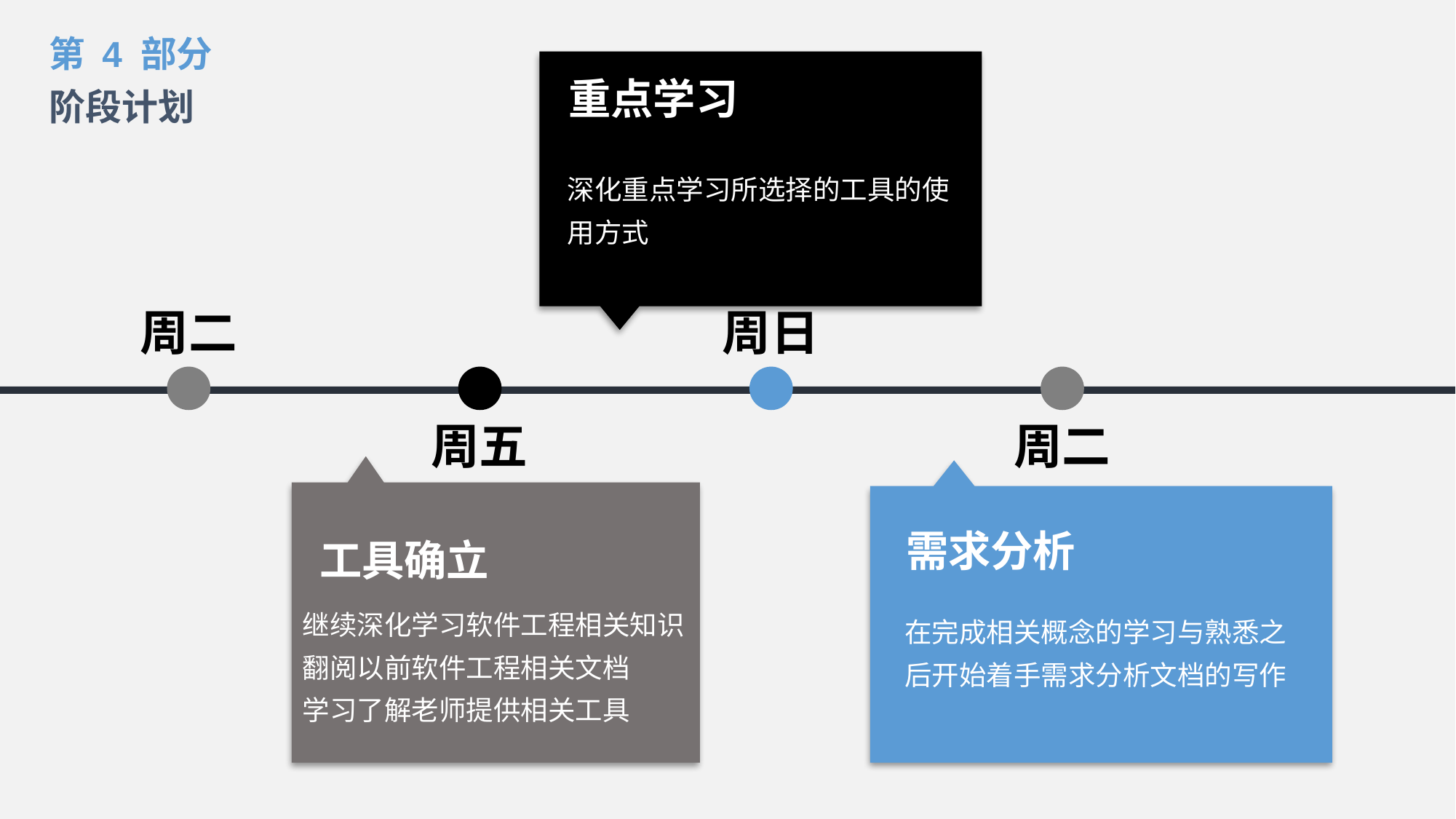

第 4 部分

重点学习
深化重点学习所选择的工具的使用方式
阶段计划
周日
周二

周二
周五

工具确立
继续深化学习软件工程相关知识
翻阅以前软件工程相关文档
学习了解老师提供相关工具

需求分析
在完成相关概念的学习与熟悉之后开始着手需求分析文档的写作